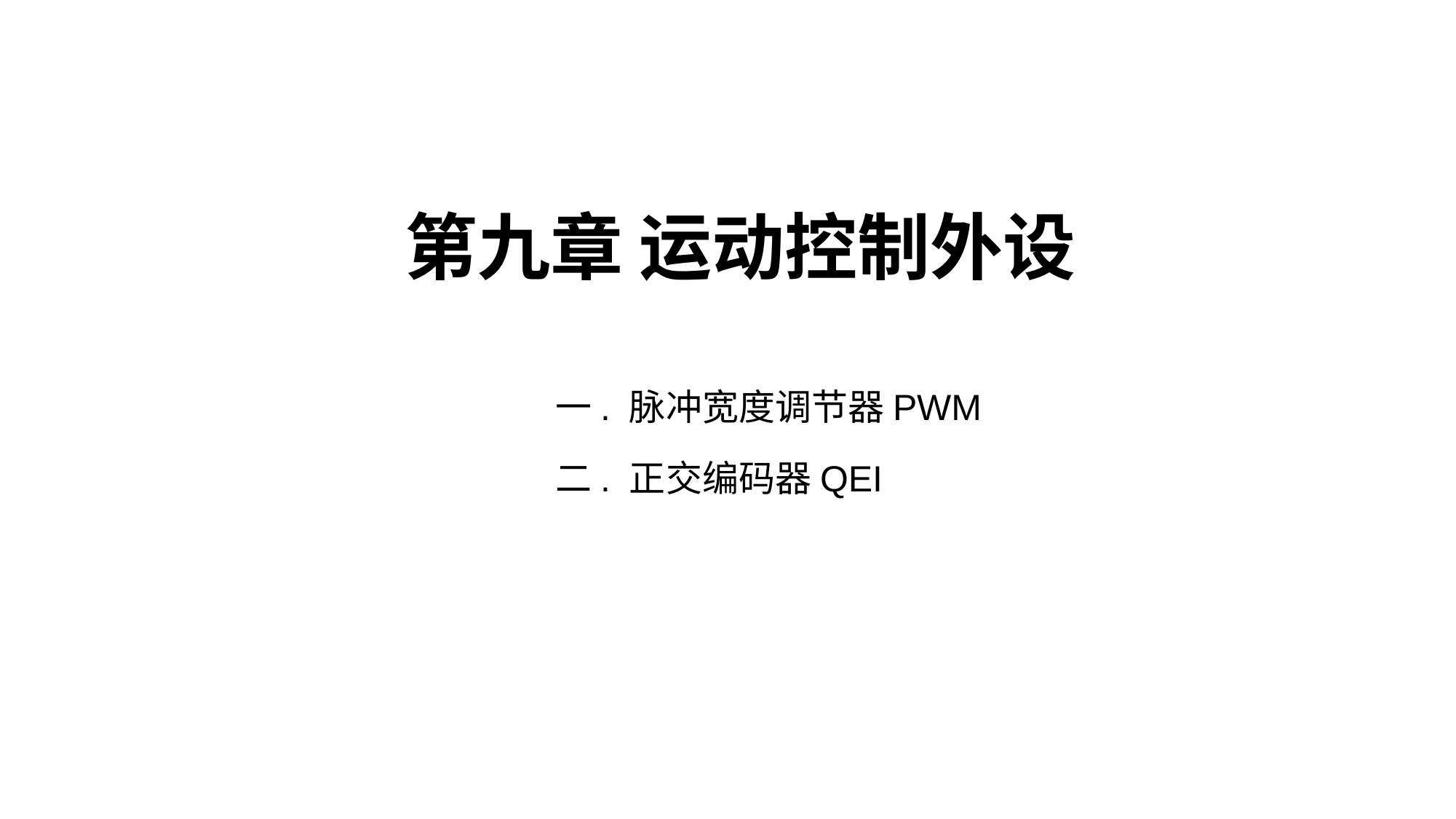

# 第九章 运动控制外设
一. 脉冲宽度调节器PWM
二. 正交编码器QEI